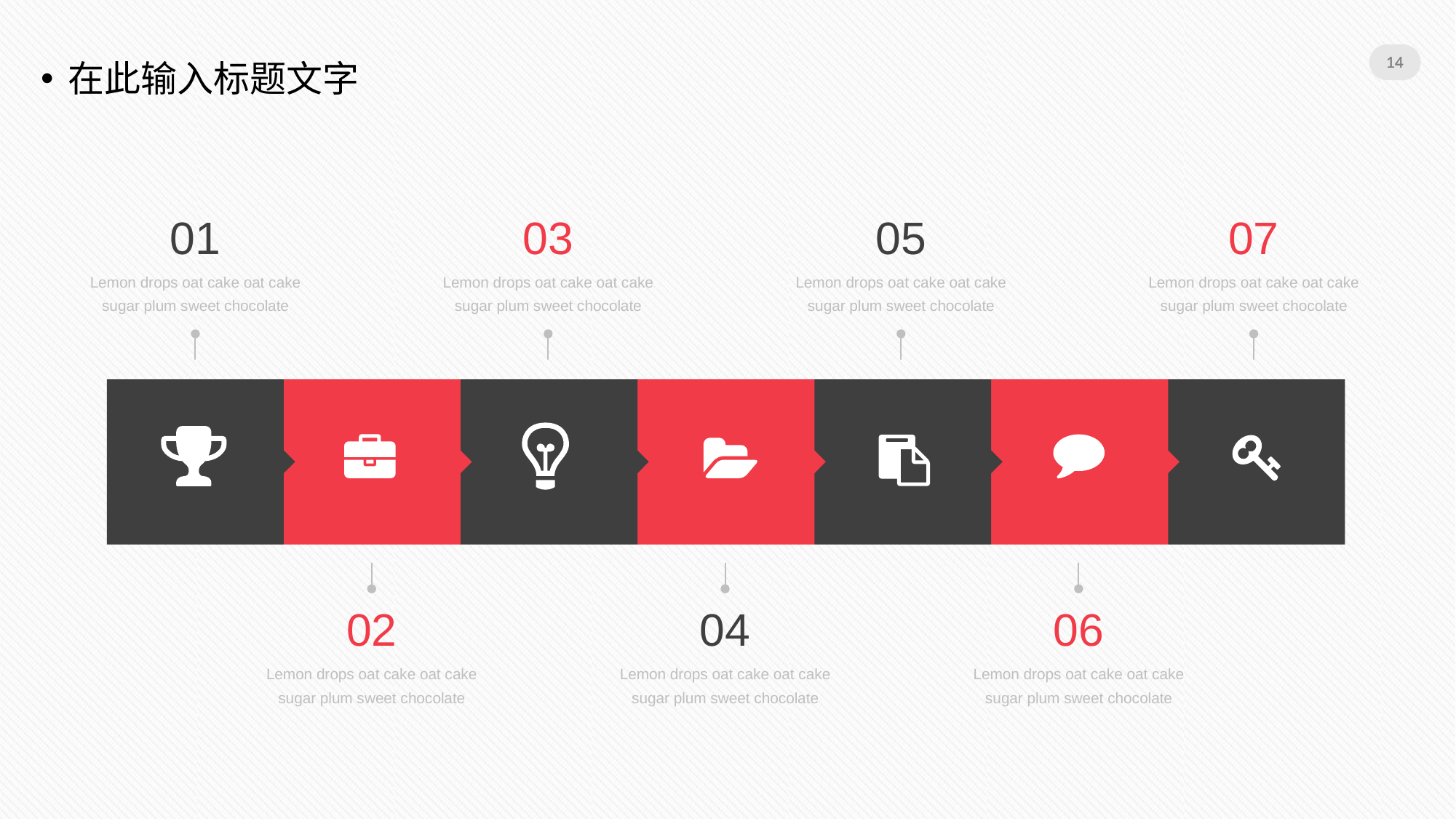

14
14
在此输入标题文字
01
03
05
07
Lemon drops oat cake oat cake sugar plum sweet chocolate
Lemon drops oat cake oat cake sugar plum sweet chocolate
Lemon drops oat cake oat cake sugar plum sweet chocolate
Lemon drops oat cake oat cake sugar plum sweet chocolate

02
04
06
Lemon drops oat cake oat cake sugar plum sweet chocolate
Lemon drops oat cake oat cake sugar plum sweet chocolate
Lemon drops oat cake oat cake sugar plum sweet chocolate